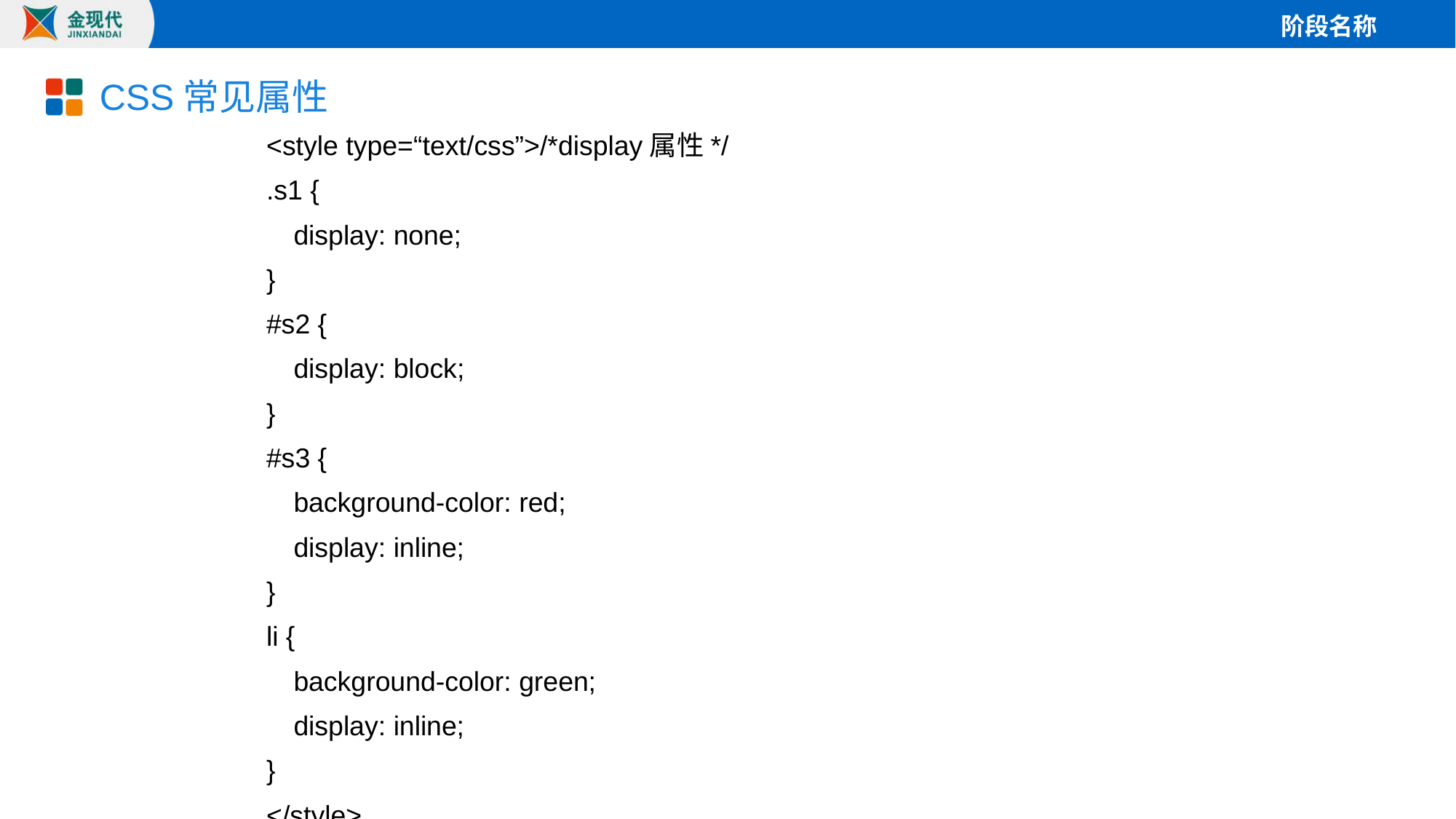

# CSS常见属性

<style type=“text/css”>/*display属性*/
.s1 {
	display: none;
}
#s2 {
	display: block;
}
#s3 {
	background-color: red;
	display: inline;
}
li {
	background-color: green;
	display: inline;
}
</style>